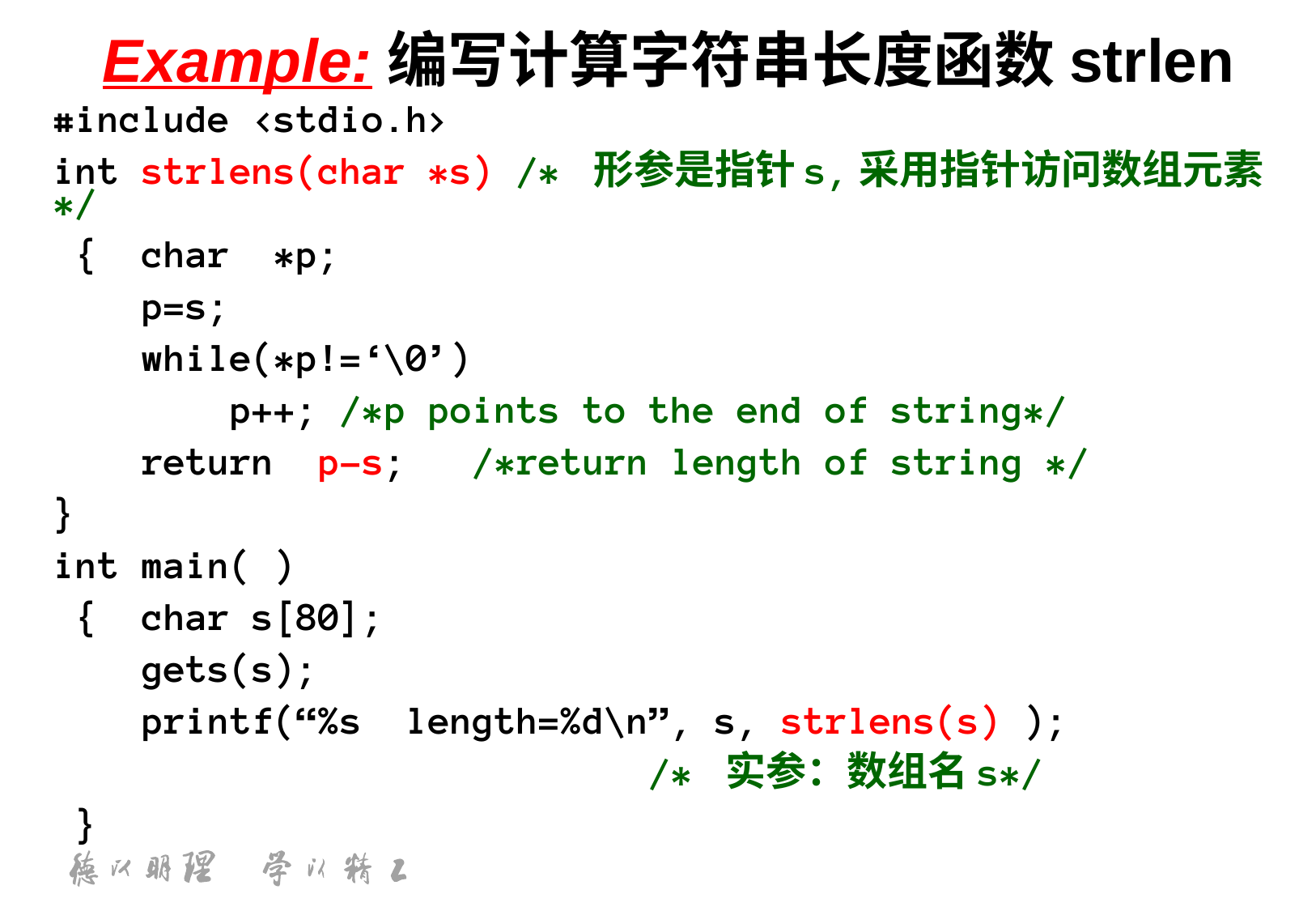

Example:编写计算字符串长度函数strlen
#include <stdio.h>
int strlens(char *s) /* 形参是指针s,采用指针访问数组元素*/
 {  char  *p;
    p=s;
    while(*p!=‘\0’)
        p++; /*p points to the end of string*/
    return  p-s;   /*return length of string */
}
int main( )
 {  char s[80];
    gets(s);
    printf(“%s  length=%d\n”, s, strlens(s) );
                           /* 实参：数组名s*/
 }
66